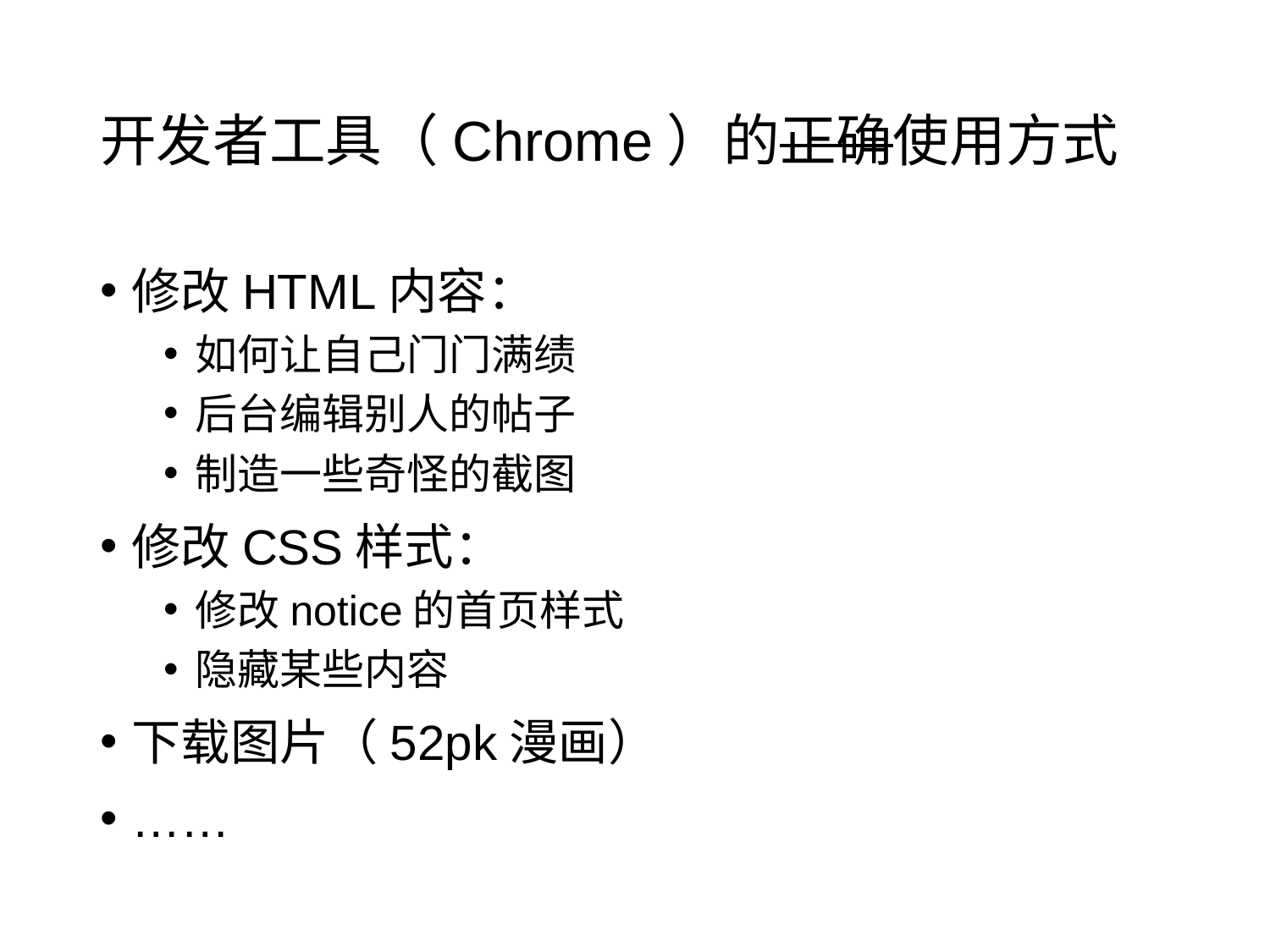

# 开发者工具（Chrome）的正确使用方式
修改HTML内容：
如何让自己门门满绩
后台编辑别人的帖子
制造一些奇怪的截图
修改CSS样式：
修改notice的首页样式
隐藏某些内容
下载图片（52pk漫画）
……